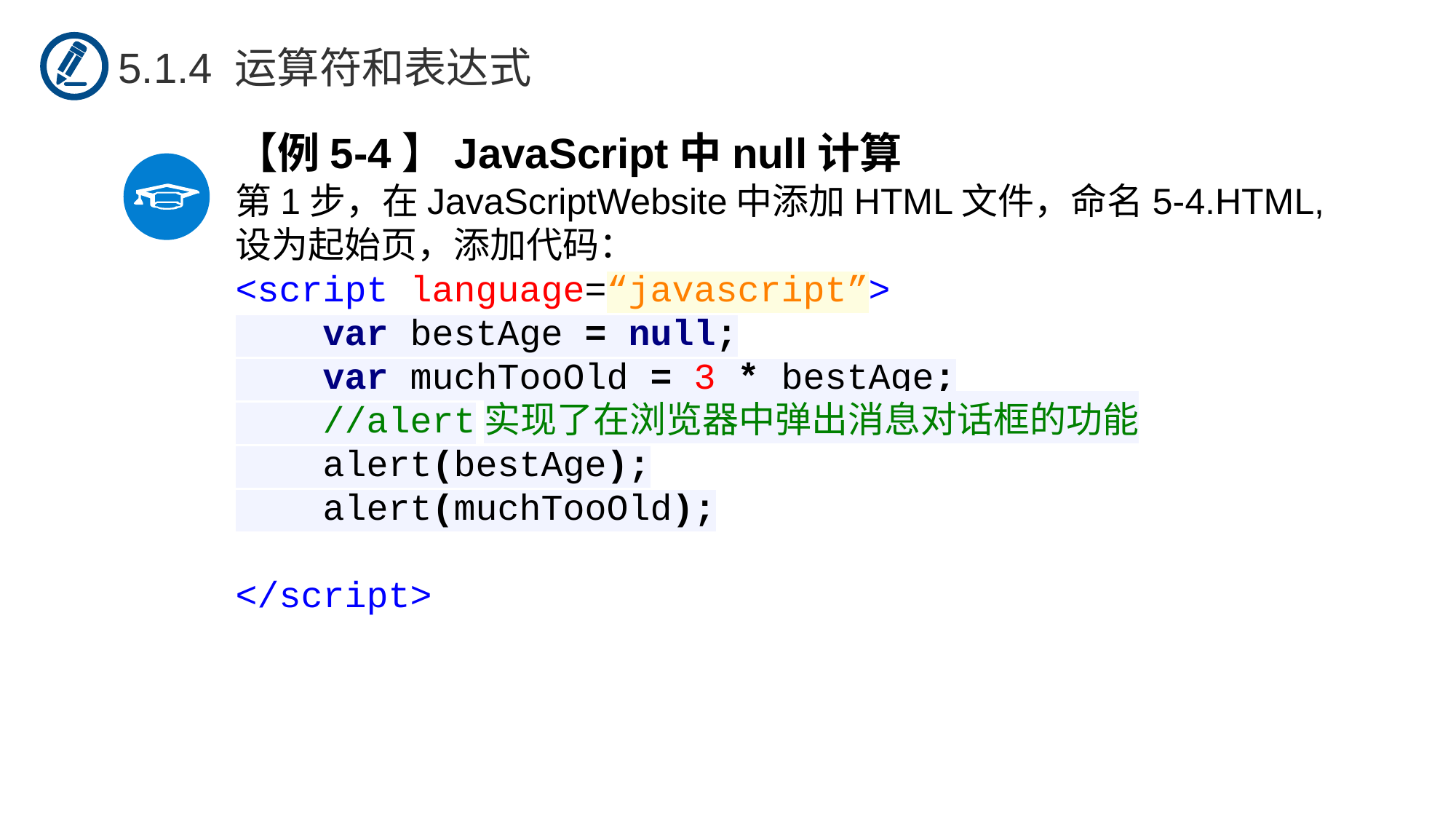

5.1.4 运算符和表达式
【例5-4】JavaScript中null计算
第1步，在JavaScriptWebsite中添加HTML文件，命名5-4.HTML,设为起始页，添加代码：
<script language=“javascript”>
    var bestAge = null;
    var muchTooOld = 3 * bestAge;
    //alert实现了在浏览器中弹出消息对话框的功能
    alert(bestAge);
    alert(muchTooOld);

</script>